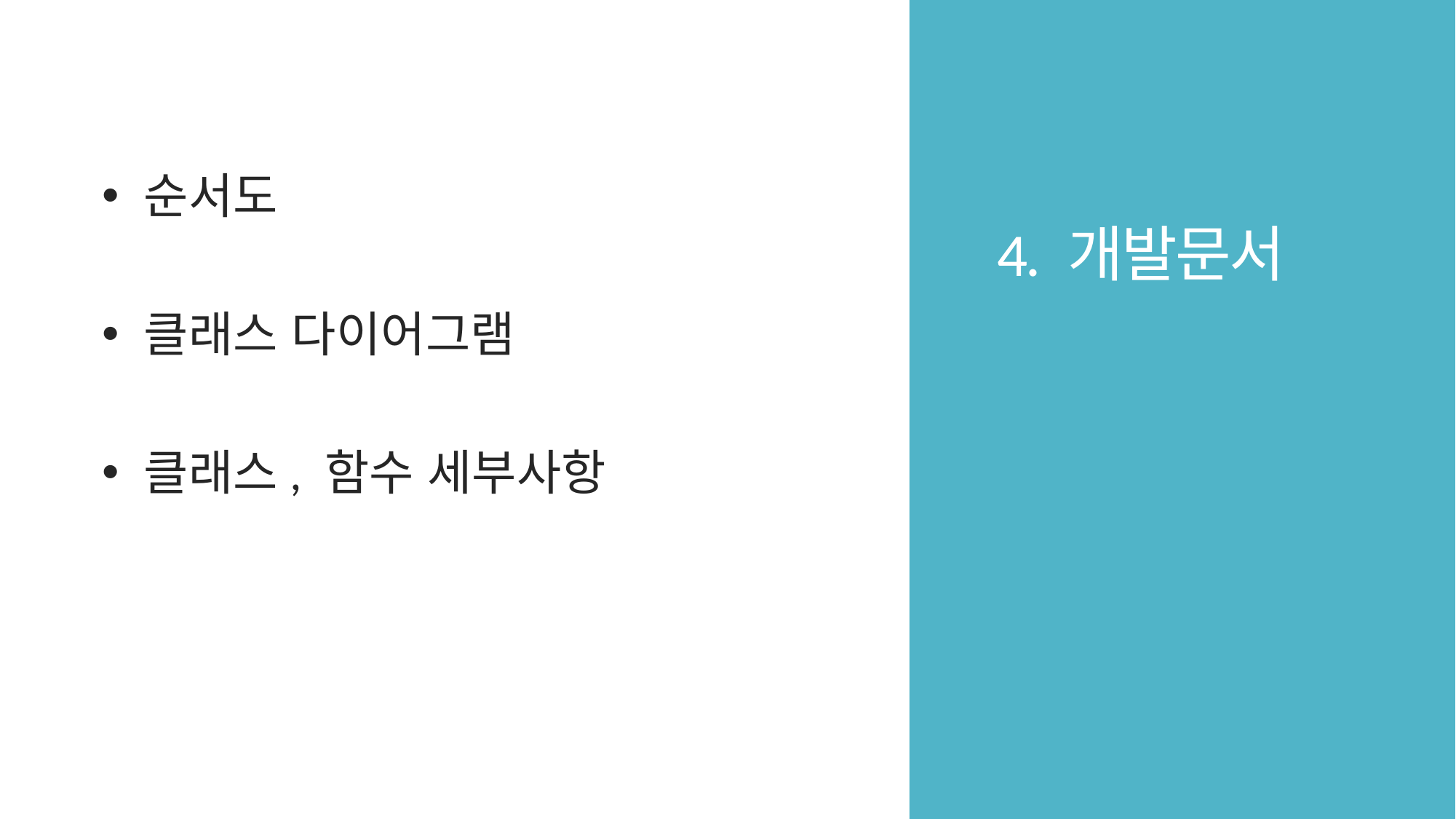

# 4. 개발문서

 순서도

 클래스 다이어그램

 클래스, 함수 세부사항